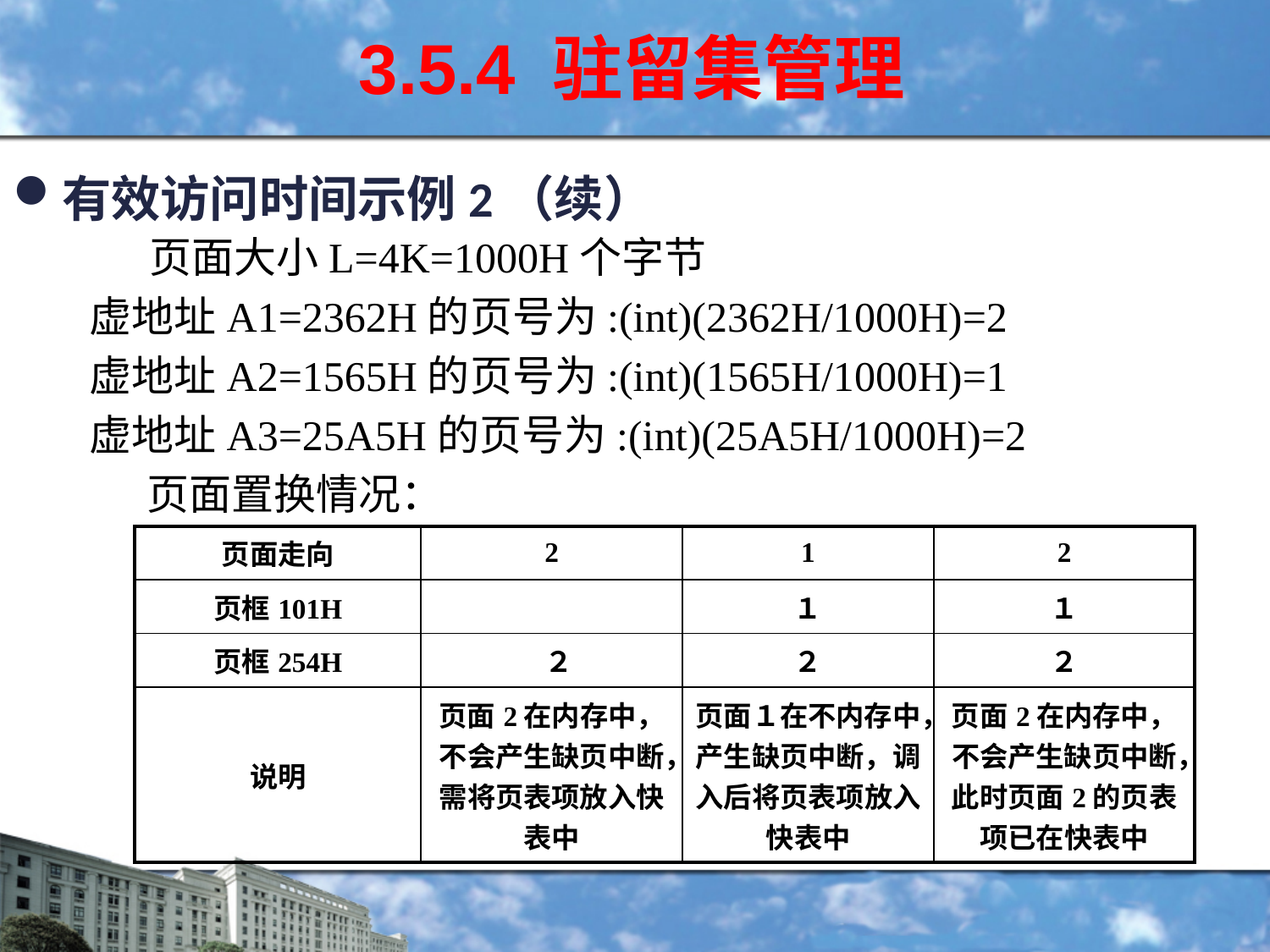

3.5.4 驻留集管理
有效访问时间示例2（续）
　　　 页面大小L=4K=1000H个字节
       虚地址A1=2362H的页号为:(int)(2362H/1000H)=2
       虚地址A2=1565H的页号为:(int)(1565H/1000H)=1
       虚地址A3=25A5H的页号为:(int)(25A5H/1000H)=2
             页面置换情况：
| 页面走向 | 2 | 1 | 2 |
| --- | --- | --- | --- |
| 页框101H |  | １ | １ |
| 页框254H | ２ | ２ | ２ |
| 说明 | 页面2在内存中，不会产生缺页中断，需将页表项放入快表中 | 页面１在不内存中，产生缺页中断，调入后将页表项放入快表中 | 页面2在内存中，不会产生缺页中断，此时页面2的页表项已在快表中 |